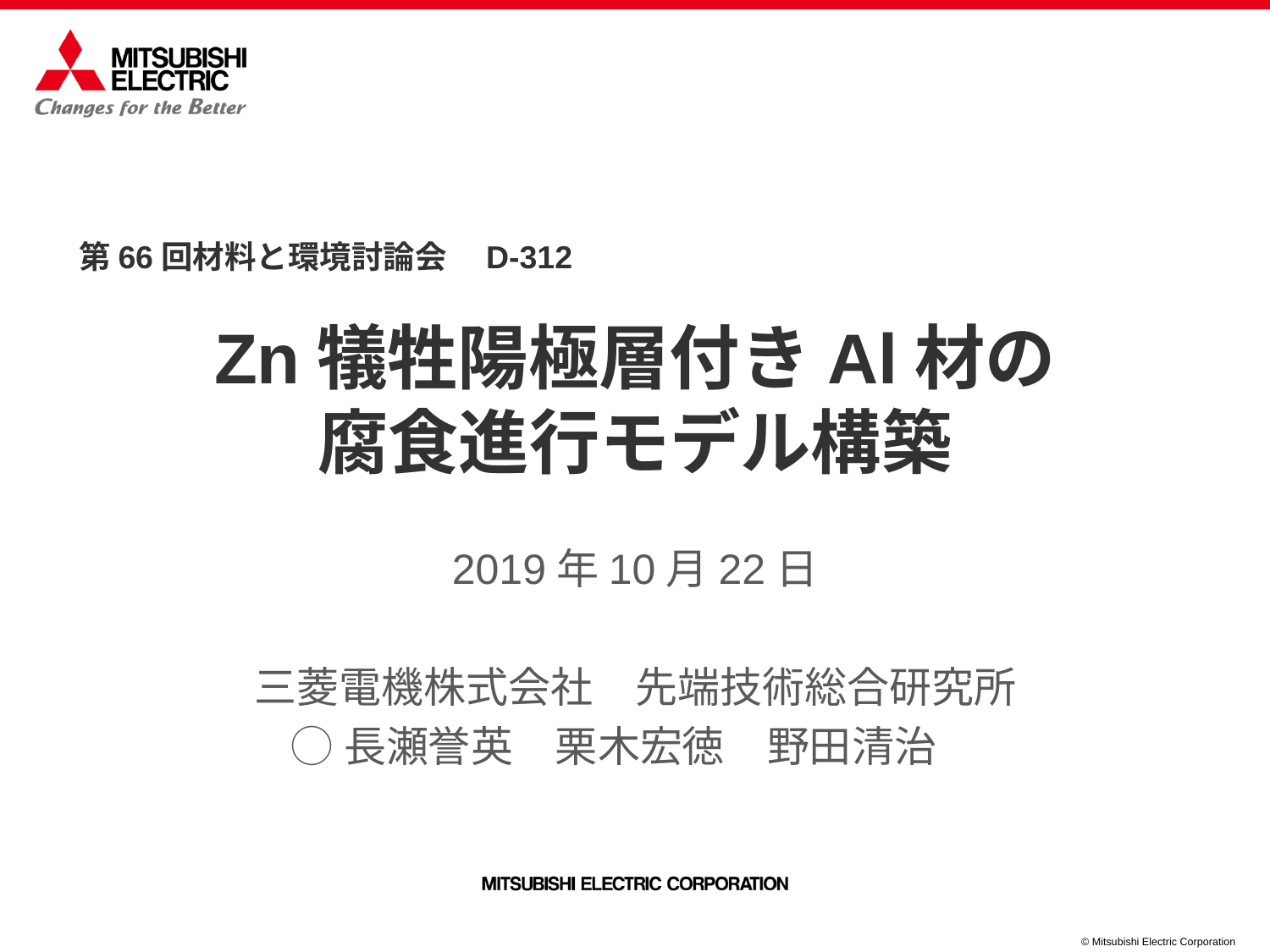

第66回材料と環境討論会　D-312
# Zn犠牲陽極層付きAl材の 腐食進行モデル構築
2019年10月22日

三菱電機株式会社　先端技術総合研究所
◯長瀬誉英　栗木宏徳　野田清治